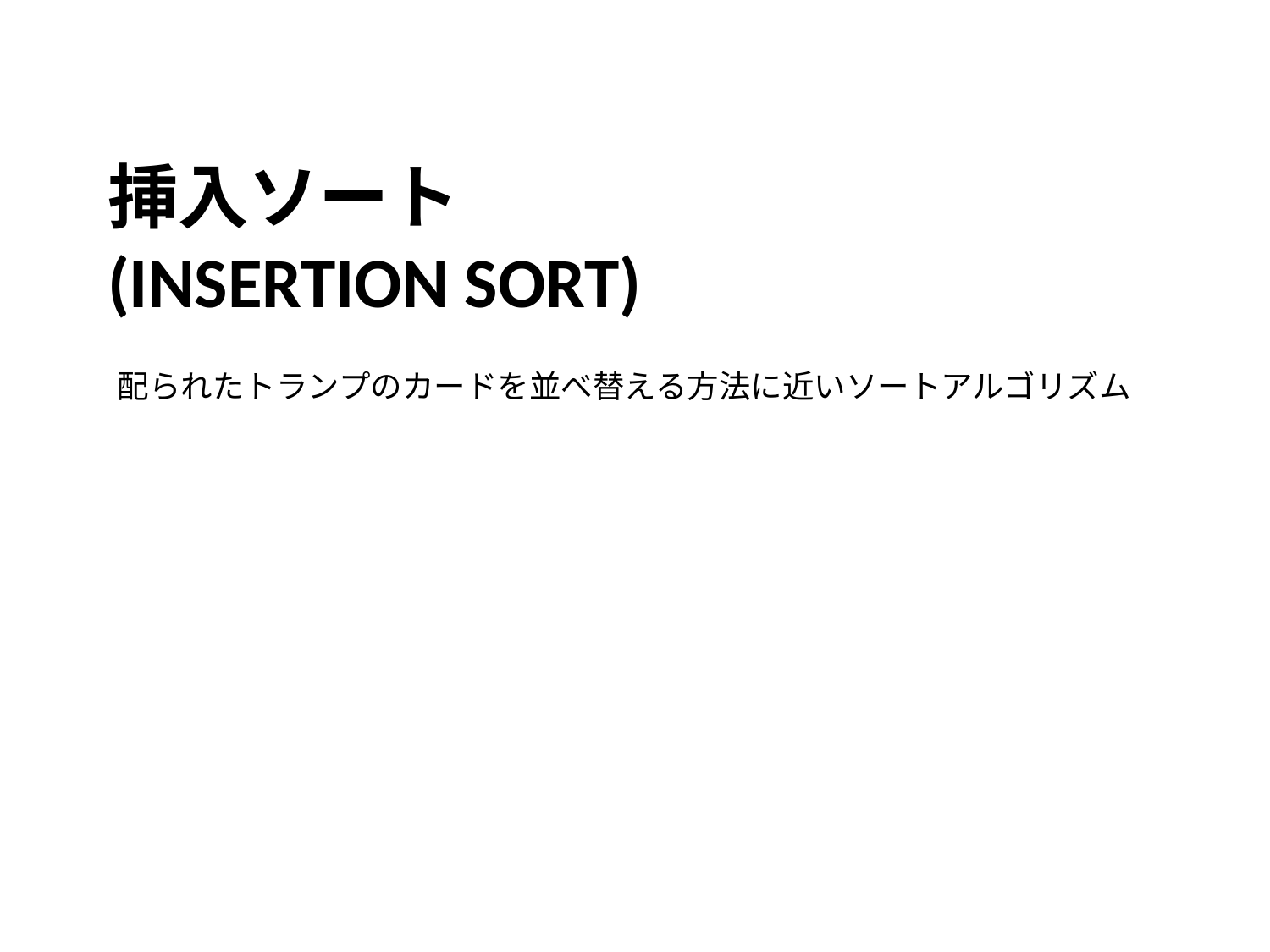

# 挿入ソート (Insertion Sort)
配られたトランプのカードを並べ替える方法に近いソートアルゴリズム